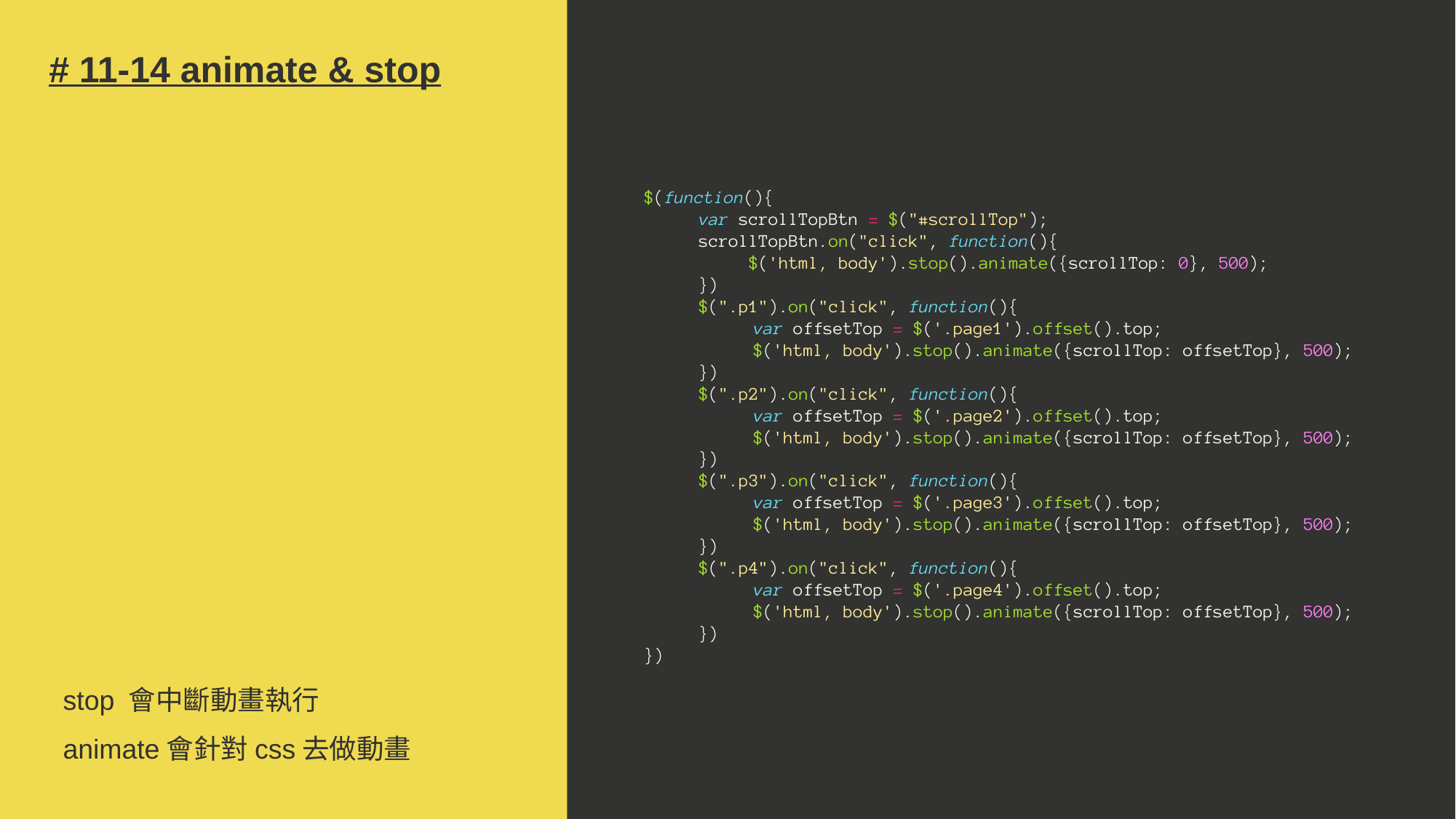

# # 11-14 animate & stop
$(function(){
var scrollTopBtn = $("#scrollTop");
scrollTopBtn.on("click", function(){
     $('html, body').stop().animate({scrollTop: 0}, 500);
})
$(".p1").on("click", function(){
var offsetTop = $('.page1').offset().top;
$('html, body').stop().animate({scrollTop: offsetTop}, 500);
})
$(".p2").on("click", function(){
var offsetTop = $('.page2').offset().top;
$('html, body').stop().animate({scrollTop: offsetTop}, 500);
})
$(".p3").on("click", function(){
var offsetTop = $('.page3').offset().top;
$('html, body').stop().animate({scrollTop: offsetTop}, 500);
})
$(".p4").on("click", function(){
var offsetTop = $('.page4').offset().top;
$('html, body').stop().animate({scrollTop: offsetTop}, 500);
})
})
stop 會中斷動畫執行
animate會針對css去做動畫